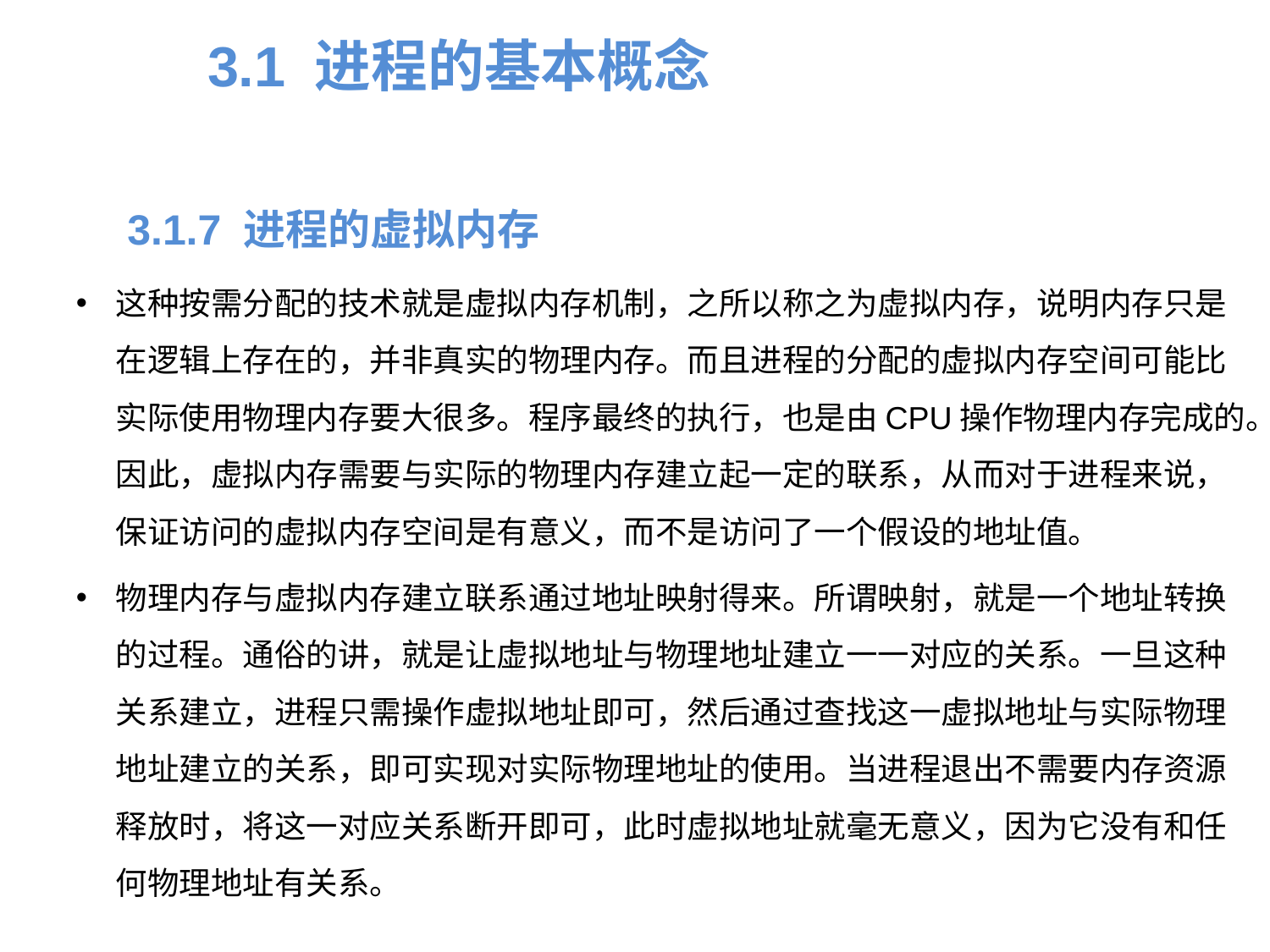

3.1 进程的基本概念
3.1.7 进程的虚拟内存
这种按需分配的技术就是虚拟内存机制，之所以称之为虚拟内存，说明内存只是在逻辑上存在的，并非真实的物理内存。而且进程的分配的虚拟内存空间可能比实际使用物理内存要大很多。程序最终的执行，也是由CPU操作物理内存完成的。因此，虚拟内存需要与实际的物理内存建立起一定的联系，从而对于进程来说，保证访问的虚拟内存空间是有意义，而不是访问了一个假设的地址值。
物理内存与虚拟内存建立联系通过地址映射得来。所谓映射，就是一个地址转换的过程。通俗的讲，就是让虚拟地址与物理地址建立一一对应的关系。一旦这种关系建立，进程只需操作虚拟地址即可，然后通过查找这一虚拟地址与实际物理地址建立的关系，即可实现对实际物理地址的使用。当进程退出不需要内存资源释放时，将这一对应关系断开即可，此时虚拟地址就毫无意义，因为它没有和任何物理地址有关系。